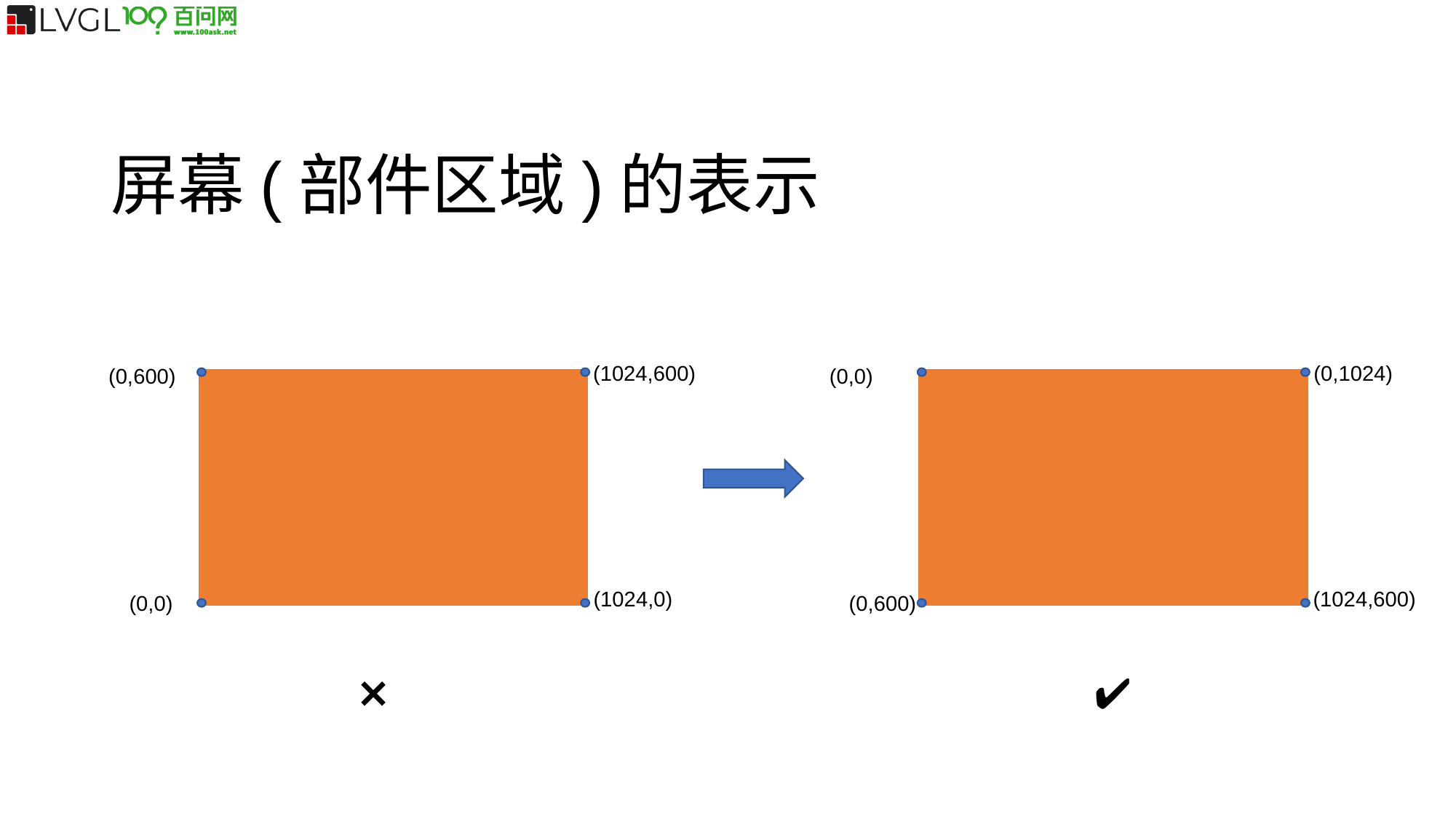

屏幕(部件区域)的表示
(1024,600)
(0,600)

(1024,0)
(0,0)

(0,1024)
(0,0)

(1024,600)
(0,600)

❌
✔